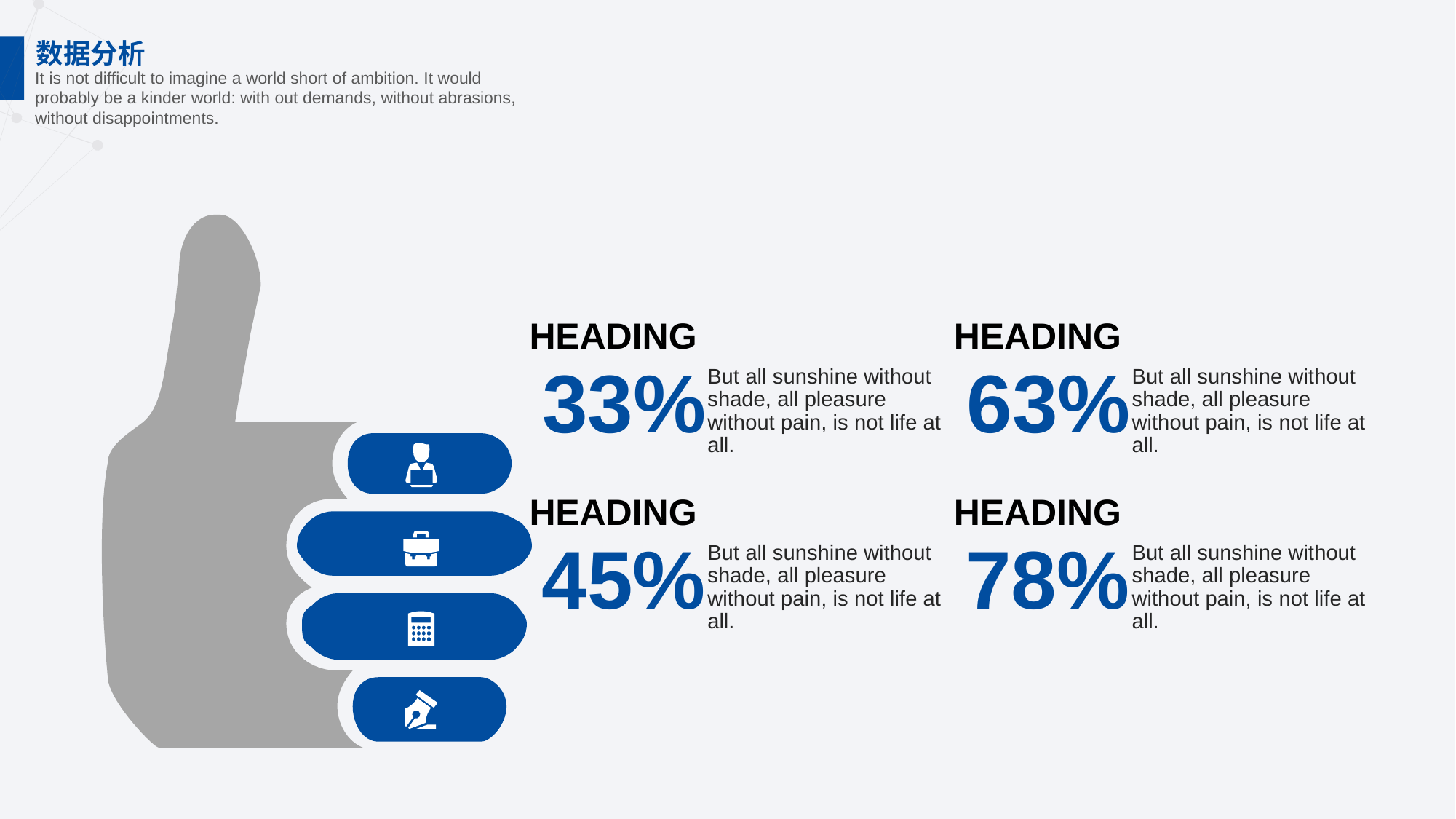

数据分析

It is not difficult to imagine a world short of ambition. It would probably be a kinder world: with out demands, without abrasions, without disappointments.

HEADING
33%
But all sunshine without shade, all pleasure without pain, is not life at all.
HEADING
63%
But all sunshine without shade, all pleasure without pain, is not life at all.
HEADING
45%
But all sunshine without shade, all pleasure without pain, is not life at all.
HEADING
78%
But all sunshine without shade, all pleasure without pain, is not life at all.